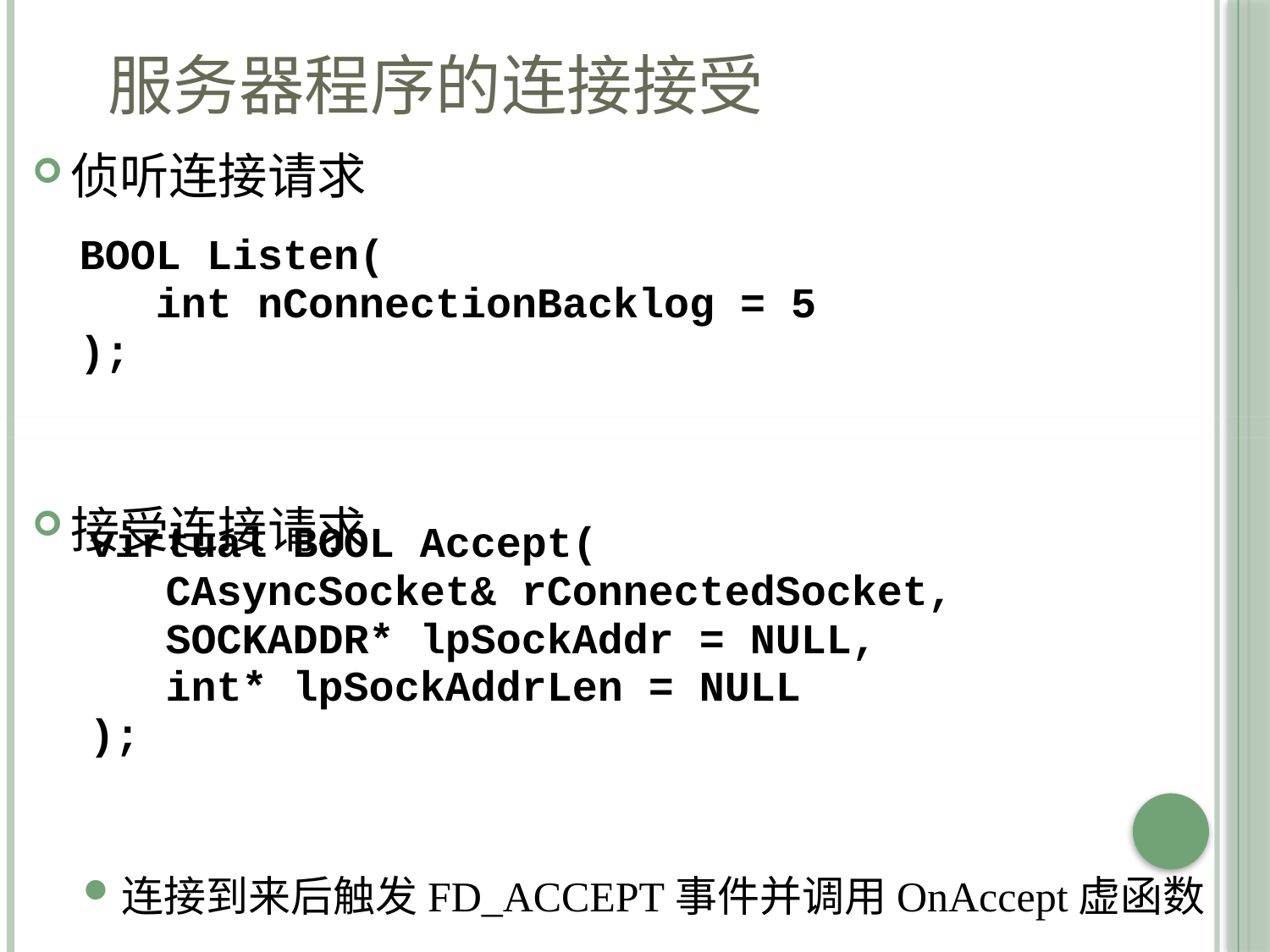

# 服务器程序的连接接受
侦听连接请求
接受连接请求

连接到来后触发FD_ACCEPT事件并调用OnAccept虚函数
| BOOL Listen( int nConnectionBacklog = 5 ); |
| --- |

| virtual BOOL Accept( CAsyncSocket& rConnectedSocket, SOCKADDR\* lpSockAddr = NULL, int\* lpSockAddrLen = NULL ); |
| --- |